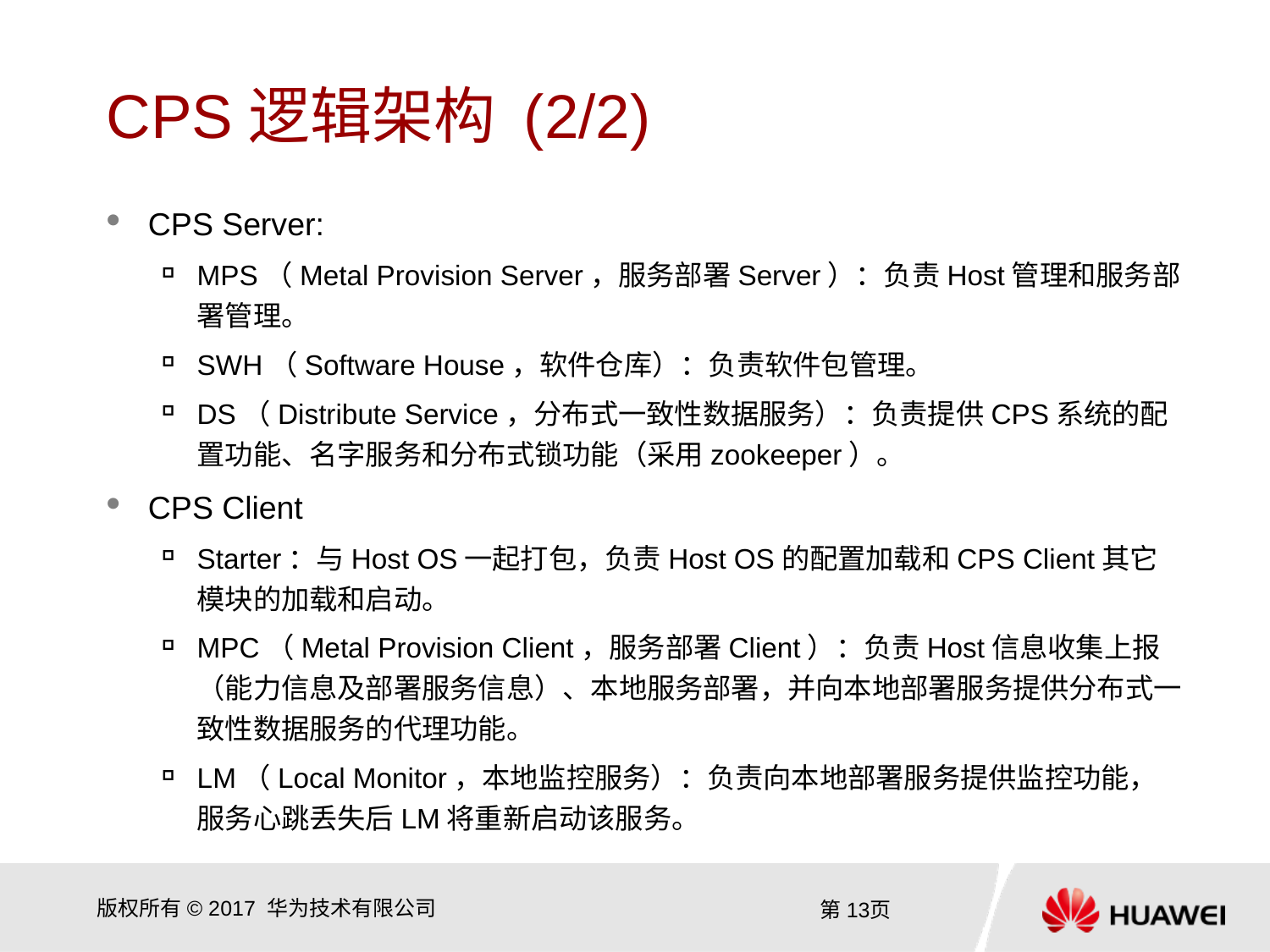

# CPS逻辑架构 (2/2)
CPS Server:
MPS（Metal Provision Server，服务部署Server）：负责Host管理和服务部署管理。
SWH（Software House，软件仓库）：负责软件包管理。
DS（Distribute Service，分布式一致性数据服务）：负责提供CPS系统的配置功能、名字服务和分布式锁功能（采用zookeeper）。
CPS Client
Starter：与Host OS一起打包，负责Host OS的配置加载和CPS Client其它模块的加载和启动。
MPC（Metal Provision Client，服务部署Client）：负责Host信息收集上报（能力信息及部署服务信息）、本地服务部署，并向本地部署服务提供分布式一致性数据服务的代理功能。
LM（Local Monitor，本地监控服务）：负责向本地部署服务提供监控功能，服务心跳丢失后LM将重新启动该服务。